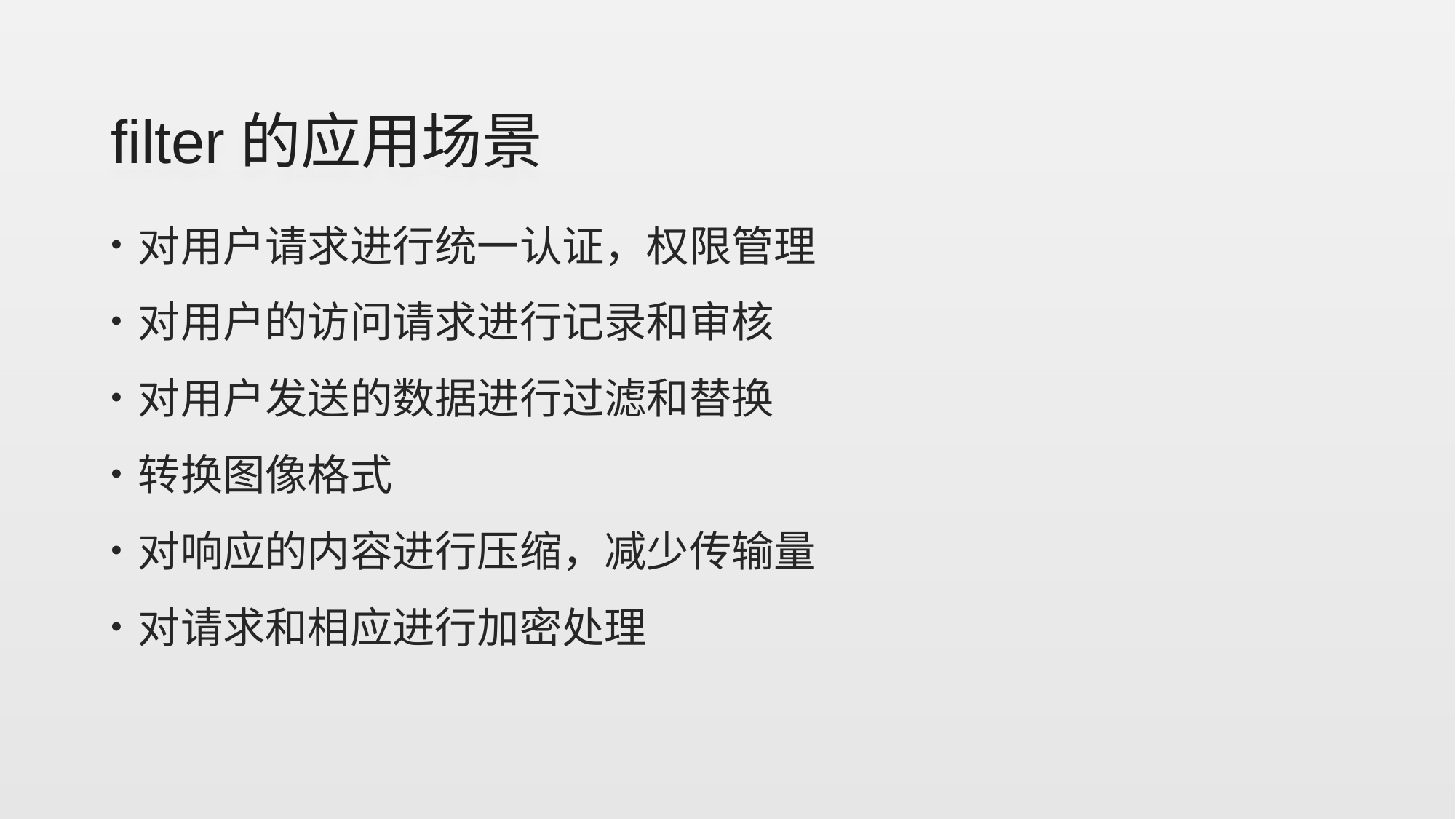

# filter的应用场景
对用户请求进行统一认证，权限管理
对用户的访问请求进行记录和审核
对用户发送的数据进行过滤和替换
转换图像格式
对响应的内容进行压缩，减少传输量
对请求和相应进行加密处理